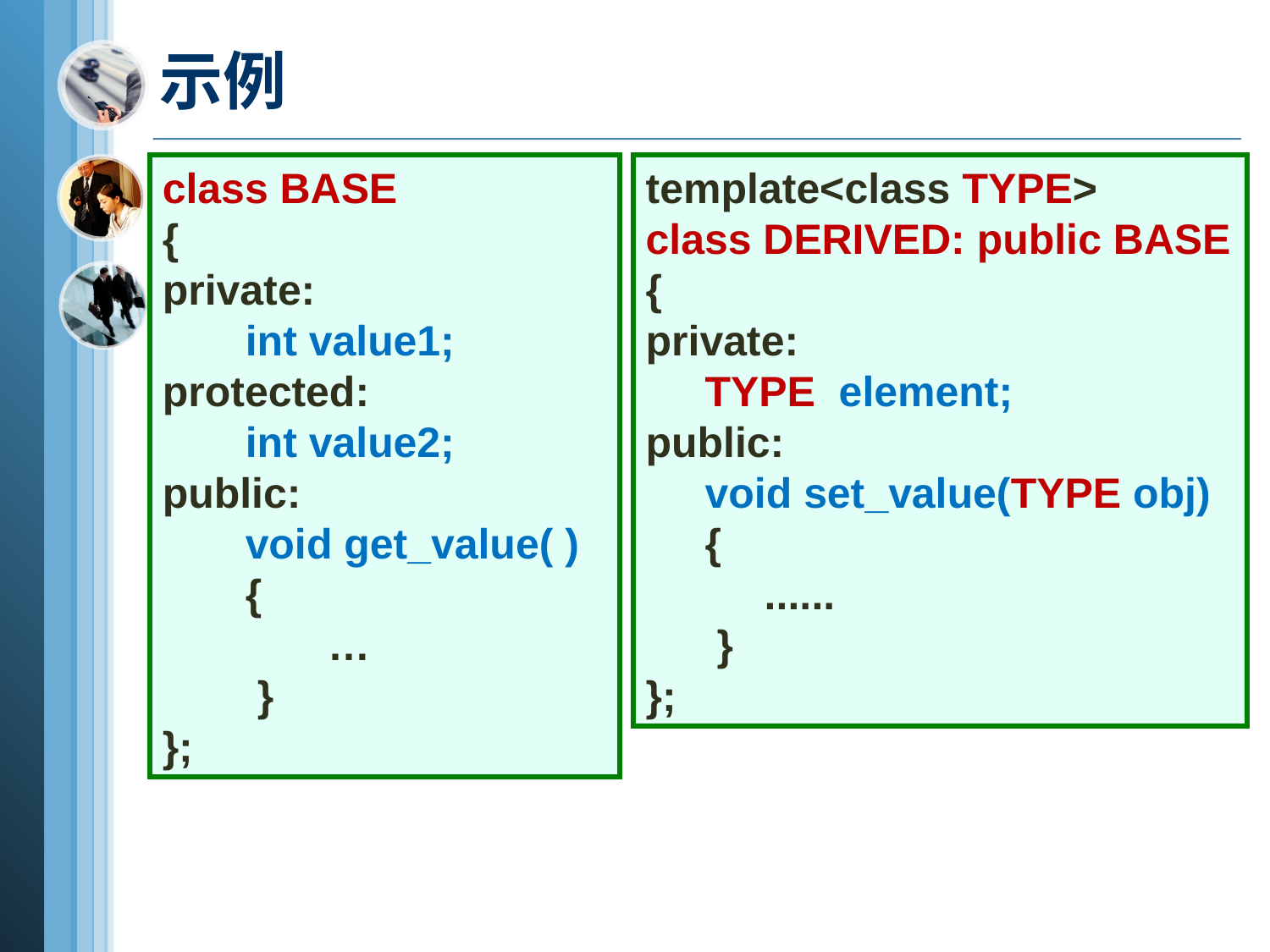

# 示例
class BASE
{
private:
       int value1;
protected:
       int value2;
public:
       void get_value( )
       {
              …
        }
};
template<class TYPE>
class DERIVED: public BASE
{
private:
     TYPE  element;
public:
     void set_value(TYPE obj)
     {
          ......
      }
};